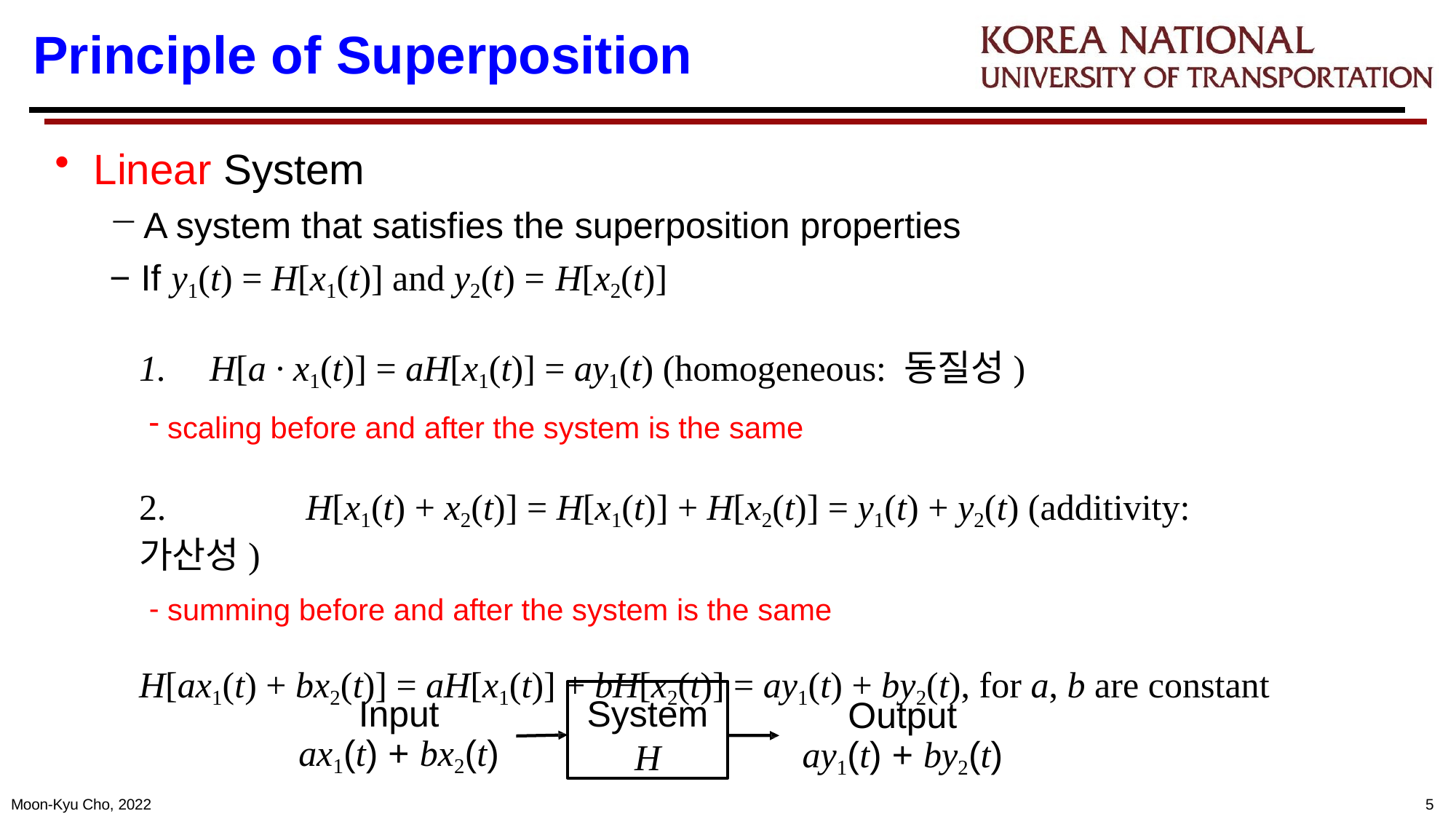

# Principle of Superposition
Linear System
A system that satisfies the superposition properties
− If y1(t) = H[x1(t)] and y2(t) = H[x2(t)]
H[a · x1(t)] = aH[x1(t)] = ay1(t) (homogeneous: 동질성)
scaling before and after the system is the same

2.	H[x1(t) + x2(t)] = H[x1(t)] + H[x2(t)] = y1(t) + y2(t) (additivity: 가산성)
summing before and after the system is the same

H[ax1(t) + bx2(t)] = aH[x1(t)] + bH[x2(t)] = ay1(t) + by2(t), for a, b are constant
System
H
Input
ax1(t) + bx2(t)
Output
ay1(t) + by2(t)

Moon-Kyu Cho, 2022
5